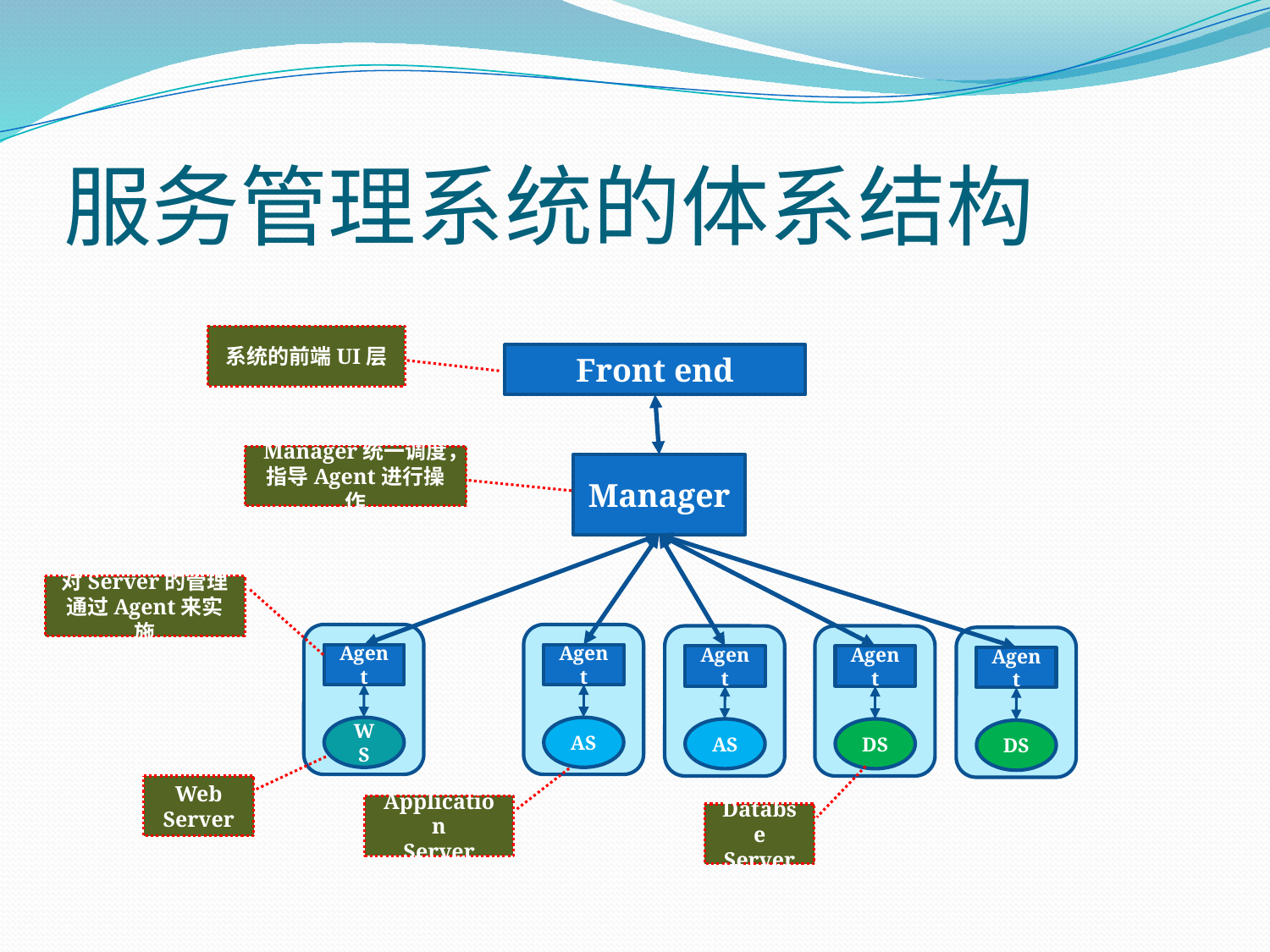

# 服务管理系统的体系结构
系统的前端UI层
Front end
Manager统一调度，指导Agent进行操作
Manager
对Server的管理通过Agent来实施

Agent
Agent
Agent
Agent
Agent
WS
AS
AS
DS
DS
Web
Server
Application
Server
Databse
Server